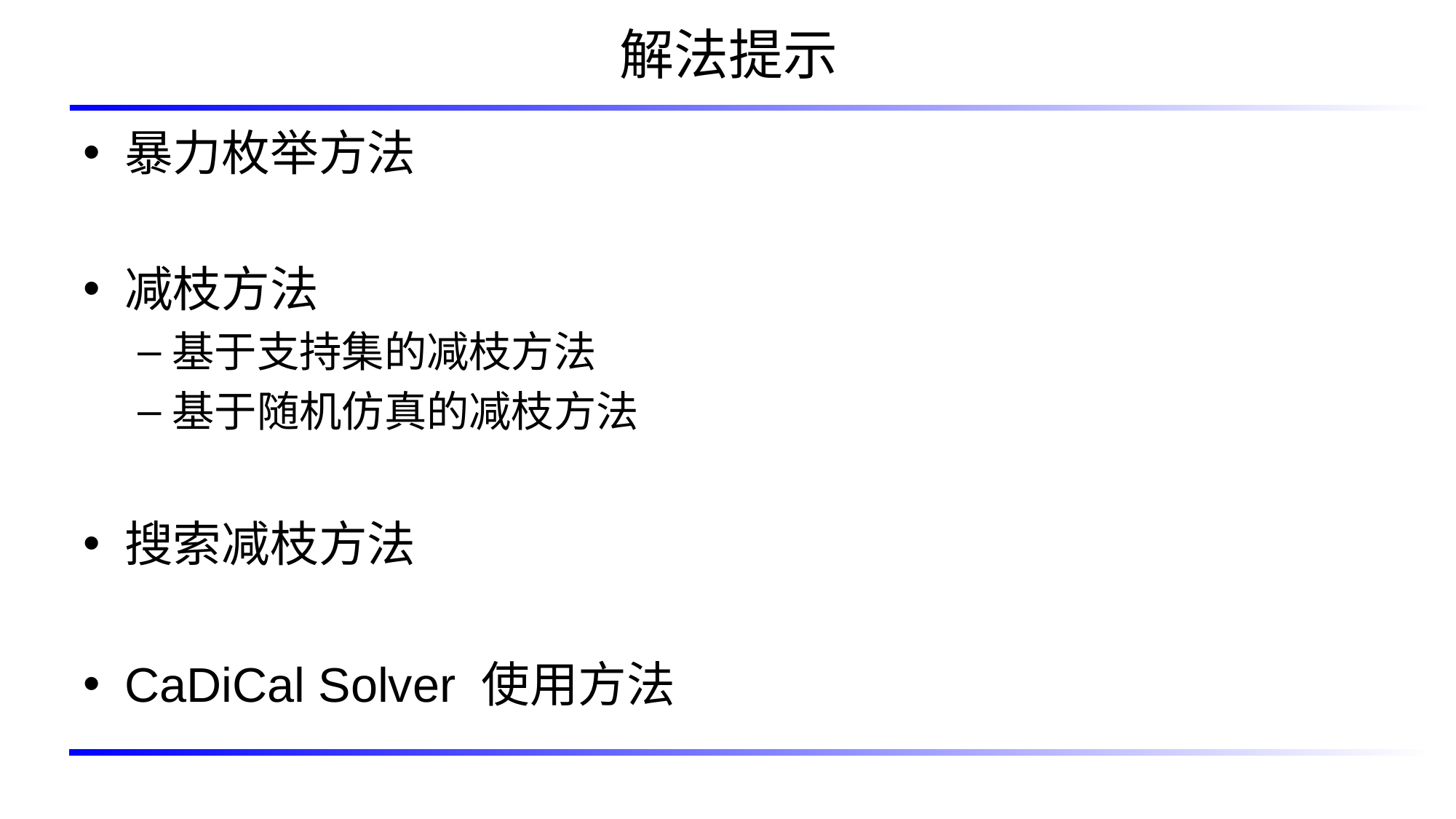

# 解法提示
暴力枚举方法

减枝方法
基于支持集的减枝方法
基于随机仿真的减枝方法

搜索减枝方法

CaDiCal Solver 使用方法